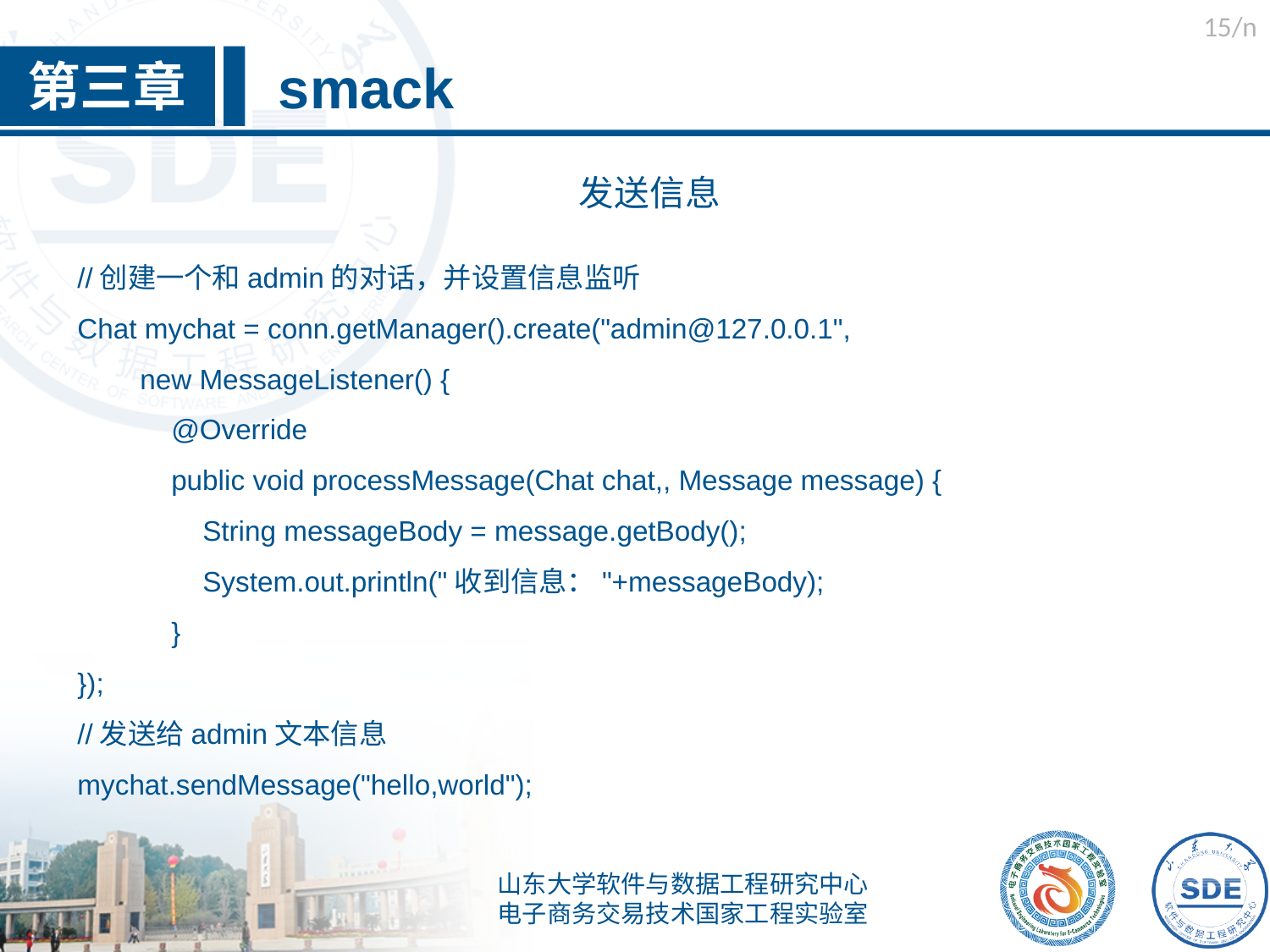

15/n
smack
第三章
发送信息
//创建一个和admin的对话，并设置信息监听
Chat mychat = conn.getManager().create("admin@127.0.0.1",
        new MessageListener() {
            @Override
            public void processMessage(Chat chat,, Message message) {
                String messageBody = message.getBody();
                System.out.println("收到信息："+messageBody);
            }
});
//发送给admin文本信息
mychat.sendMessage("hello,world");